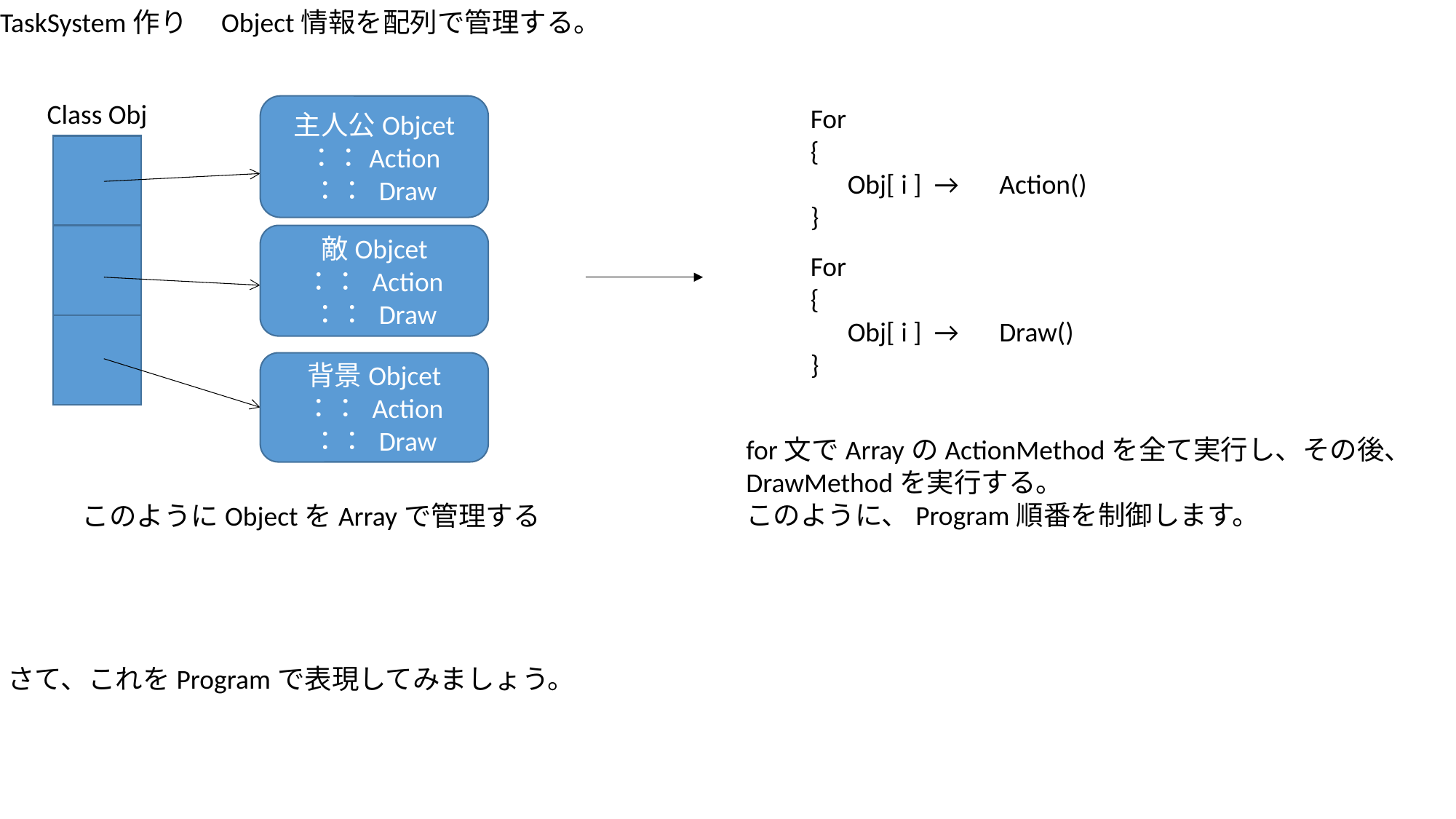

・TaskSystem作り　Object情報を配列で管理する。
Class Obj
主人公Objcet
：：Action
：： Draw
For
{
      Obj[ i ]  →　Action()
}

敵Objcet
：： Action
：： Draw
For
{
      Obj[ i ]  →　Draw()
}

背景Objcet
：： Action
：： Draw
for文でArrayのActionMethodを全て実行し、その後、
DrawMethodを実行する。
このように、Program順番を制御します。
このようにObjectをArrayで管理する
さて、これをProgramで表現してみましょう。